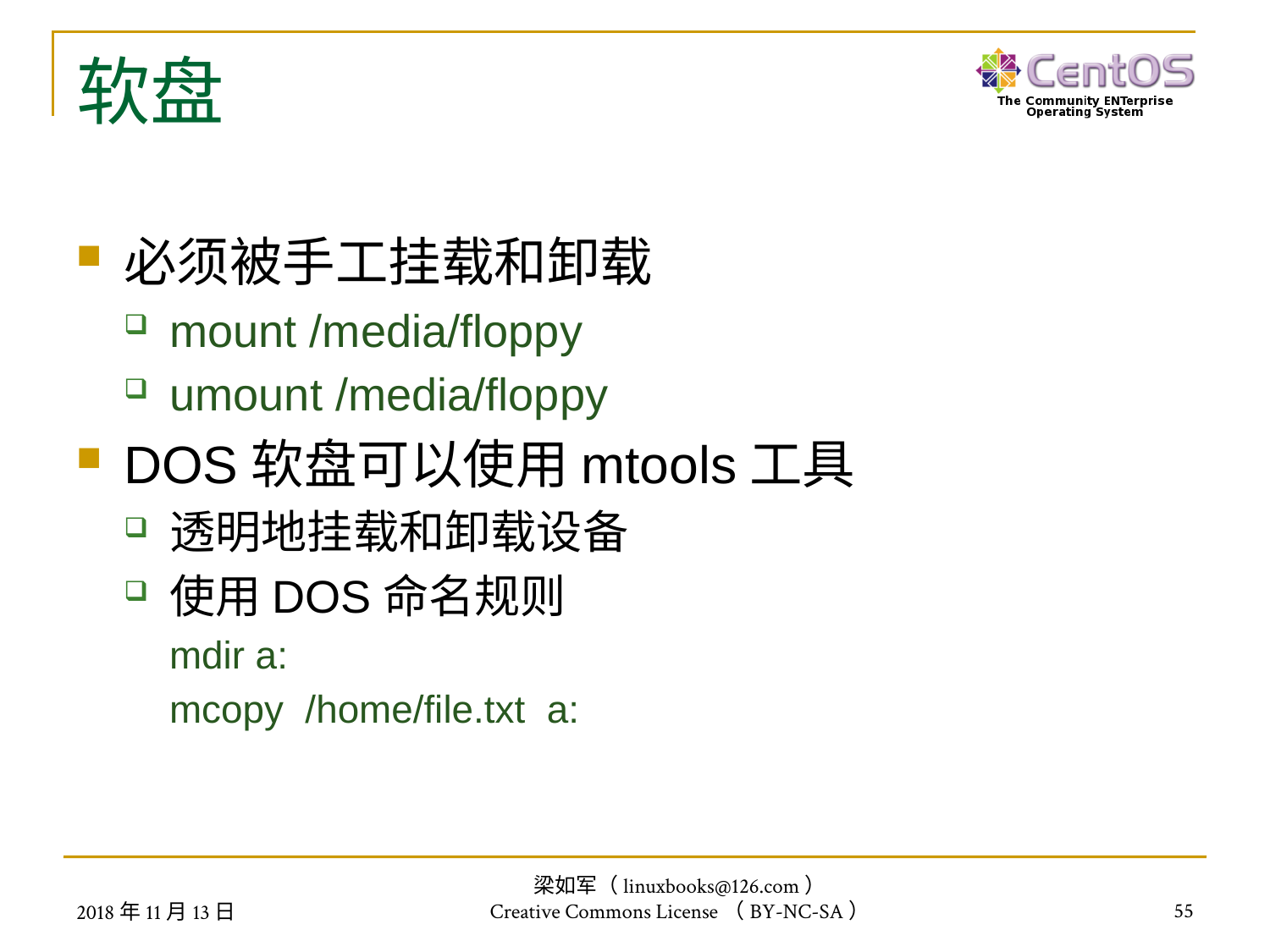

# 软盘
必须被手工挂载和卸载
mount /media/floppy
umount /media/floppy
DOS软盘可以使用mtools工具
透明地挂载和卸载设备
使用DOS命名规则
mdir a:
mcopy  /home/file.txt  a:
梁如军（linuxbooks@126.com）
Creative Commons License（BY-NC-SA）
2018年11月13日
55